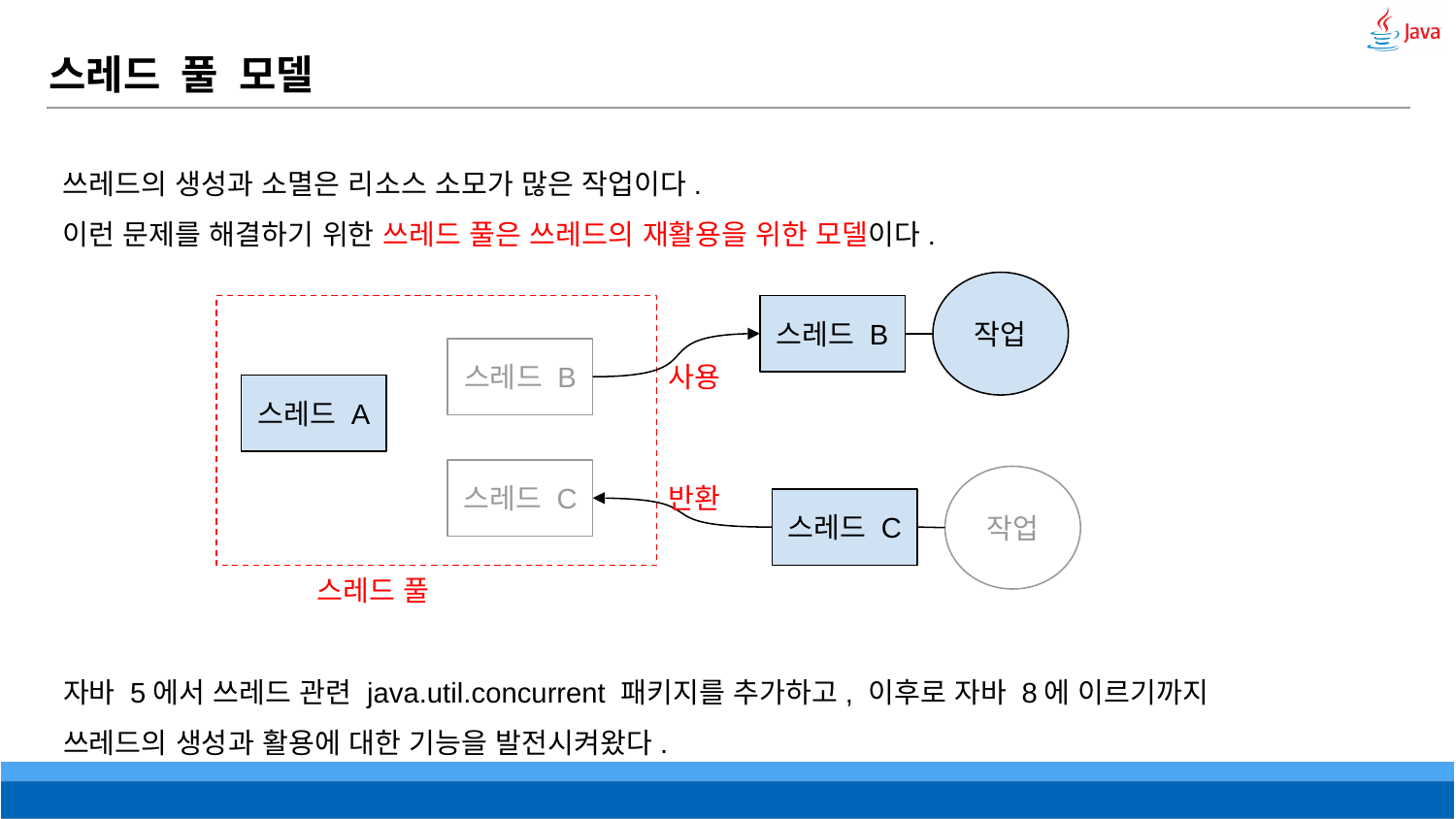

# 스레드 풀 모델
쓰레드의 생성과 소멸은 리소스 소모가 많은 작업이다.
이런 문제를 해결하기 위한 쓰레드 풀은 쓰레드의 재활용을 위한 모델이다.

작업

스레드 B
스레드 B
사용
스레드 A
스레드 C
반환
작업
스레드 C
스레드 풀
자바 5에서 쓰레드 관련 java.util.concurrent 패키지를 추가하고, 이후로 자바 8에 이르기까지 쓰레드의 생성과 활용에 대한 기능을 발전시켜왔다.